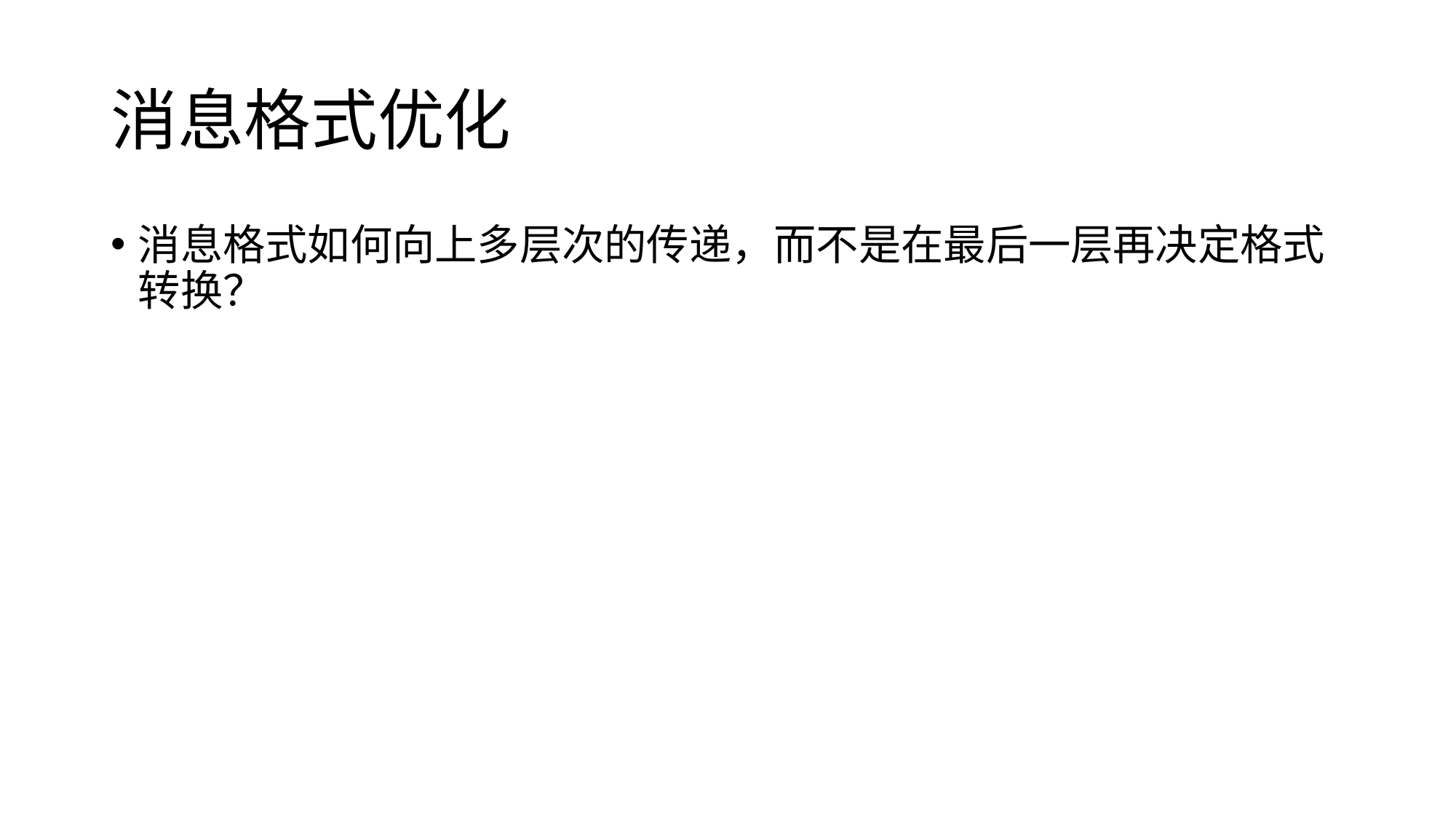

# 消息格式优化
消息格式如何向上多层次的传递，而不是在最后一层再决定格式转换？